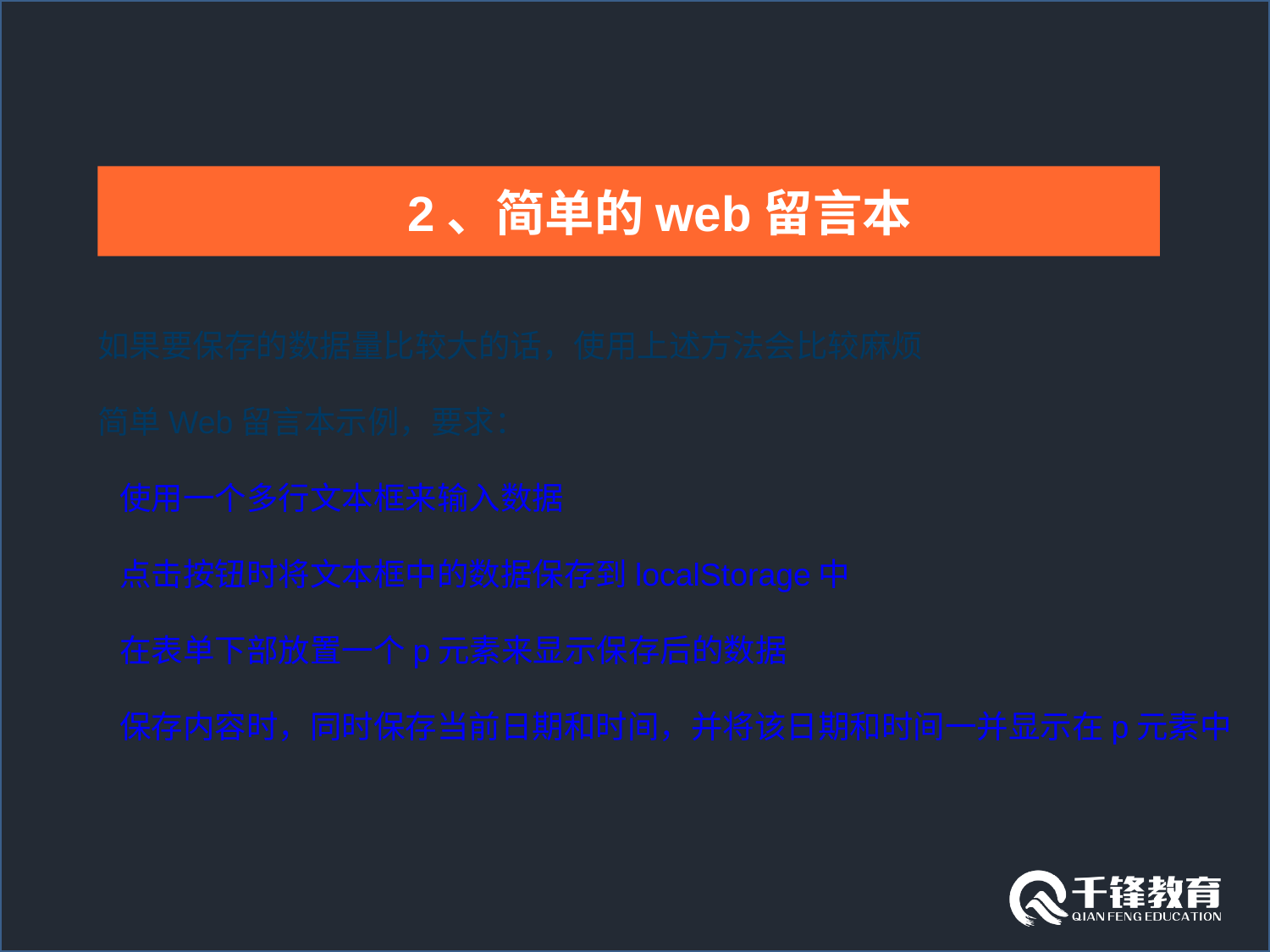

2、简单的web留言本
如果要保存的数据量比较大的话，使用上述方法会比较麻烦

简单Web留言本示例，要求：

  使用一个多行文本框来输入数据

  点击按钮时将文本框中的数据保存到localStorage中

  在表单下部放置一个p元素来显示保存后的数据

  保存内容时，同时保存当前日期和时间，并将该日期和时间一并显示在p元素中